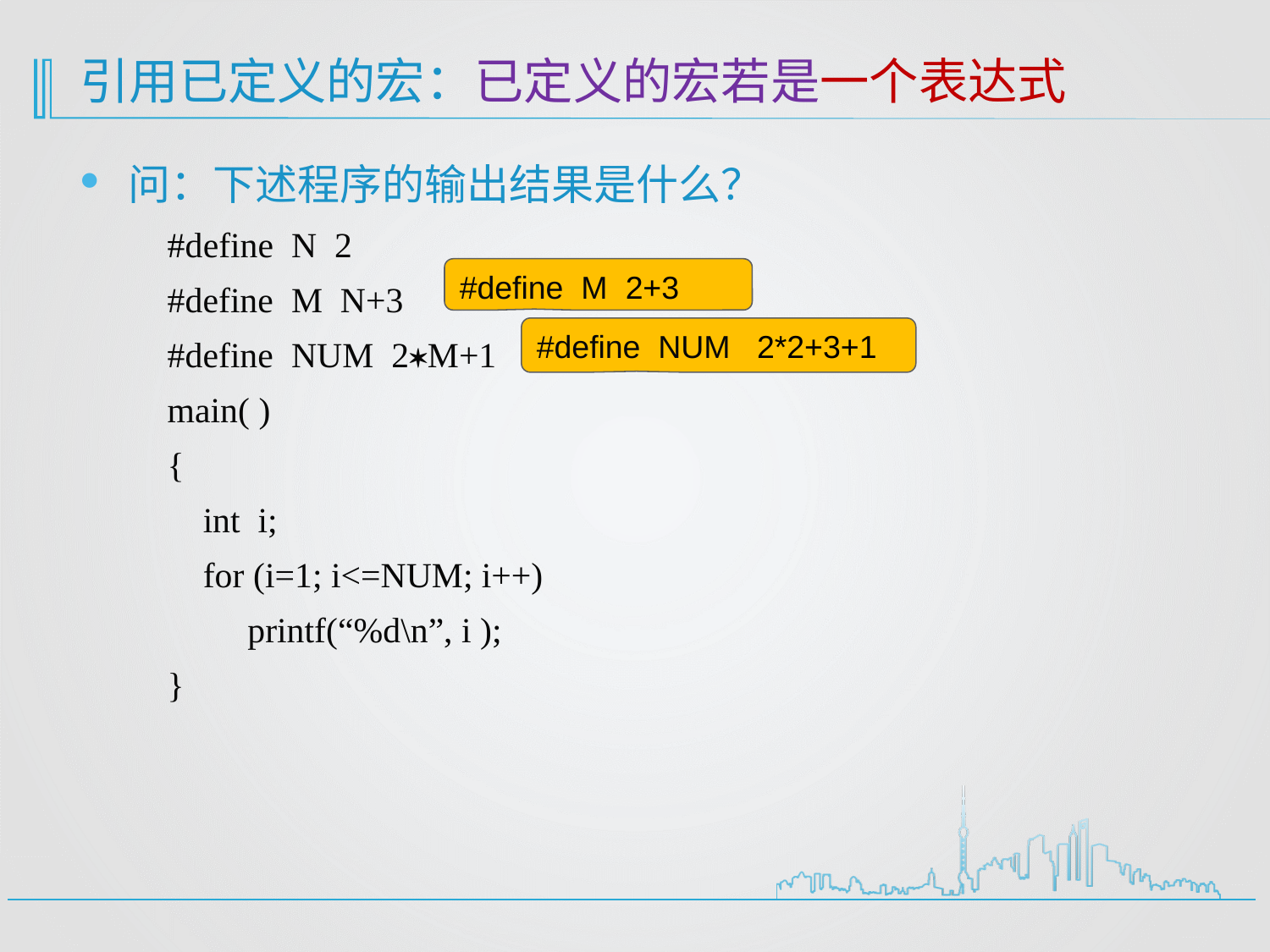

# 引用已定义的宏：已定义的宏若是一个表达式
问：下述程序的输出结果是什么？
#define  N  2
#define  M  N+3
#define  NUM  2∗M+1
main( )
{
    int  i;
    for (i=1; i<=NUM; i++)
         printf(“%d\n”, i );
}

#define  M  2+3
#define  NUM   2*2+3+1